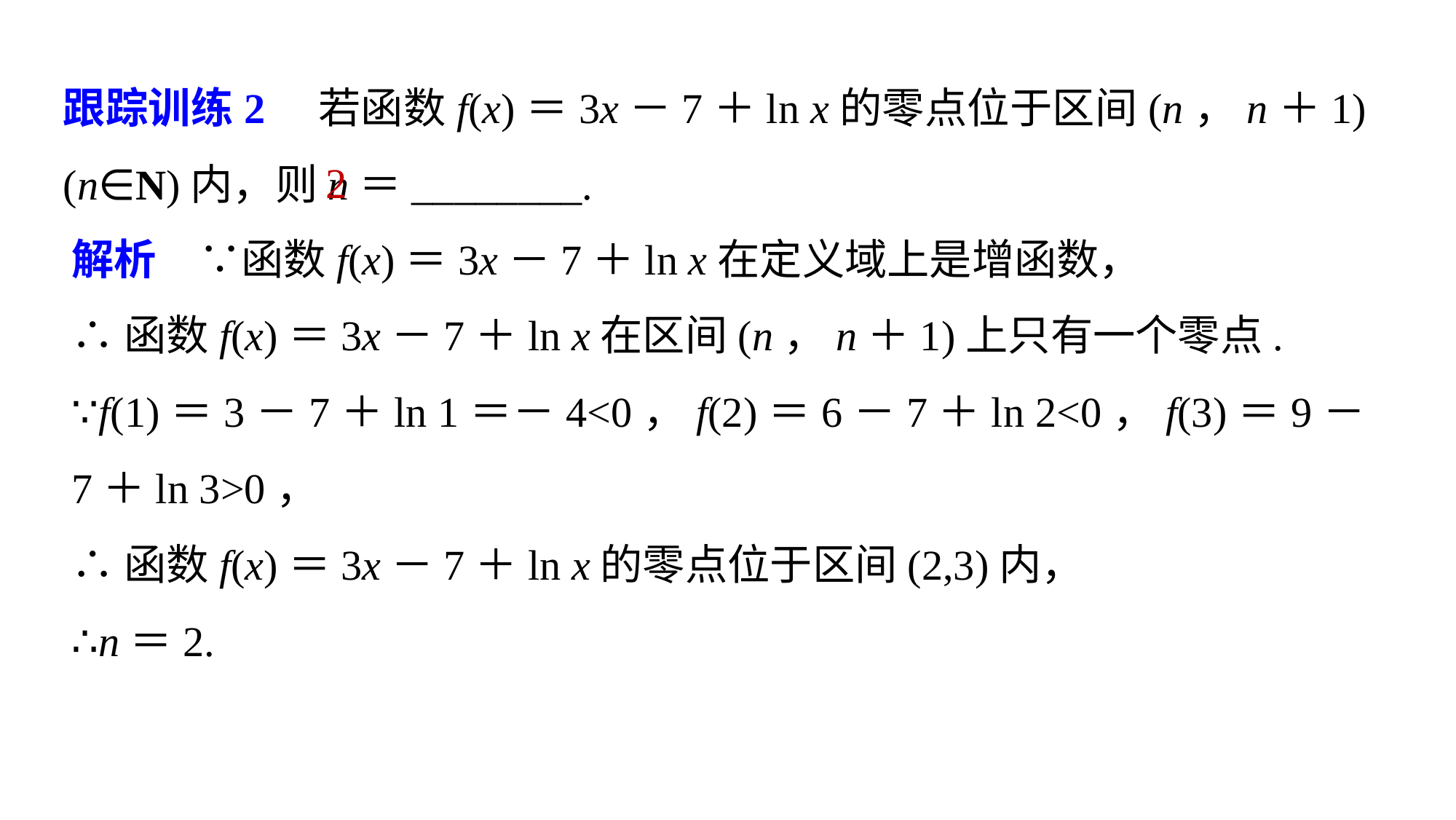

跟踪训练2　若函数f(x)＝3x－7＋ln x的零点位于区间(n，n＋1)(n∈N)内，则n＝________.
2
解析　∵函数f(x)＝3x－7＋ln x在定义域上是增函数，
∴函数f(x)＝3x－7＋ln x在区间(n，n＋1)上只有一个零点.
∵f(1)＝3－7＋ln 1＝－4<0，f(2)＝6－7＋ln 2<0，f(3)＝9－7＋ln 3>0，
∴函数f(x)＝3x－7＋ln x的零点位于区间(2,3)内，
∴n＝2.